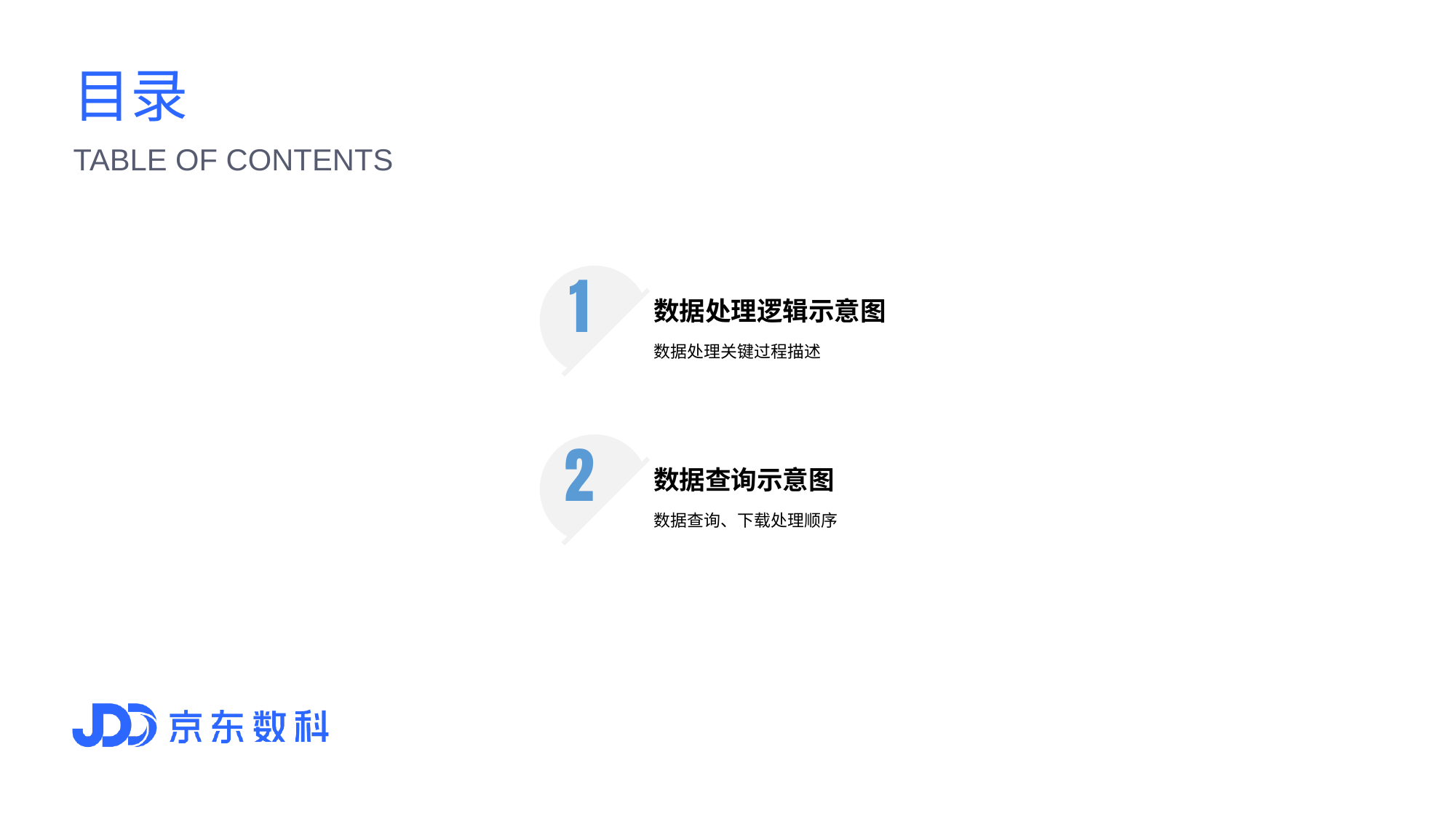

目录
TABLE OF CONTENTS

1
数据处理逻辑示意图
数据处理关键过程描述

2
数据查询示意图
数据查询、下载处理顺序